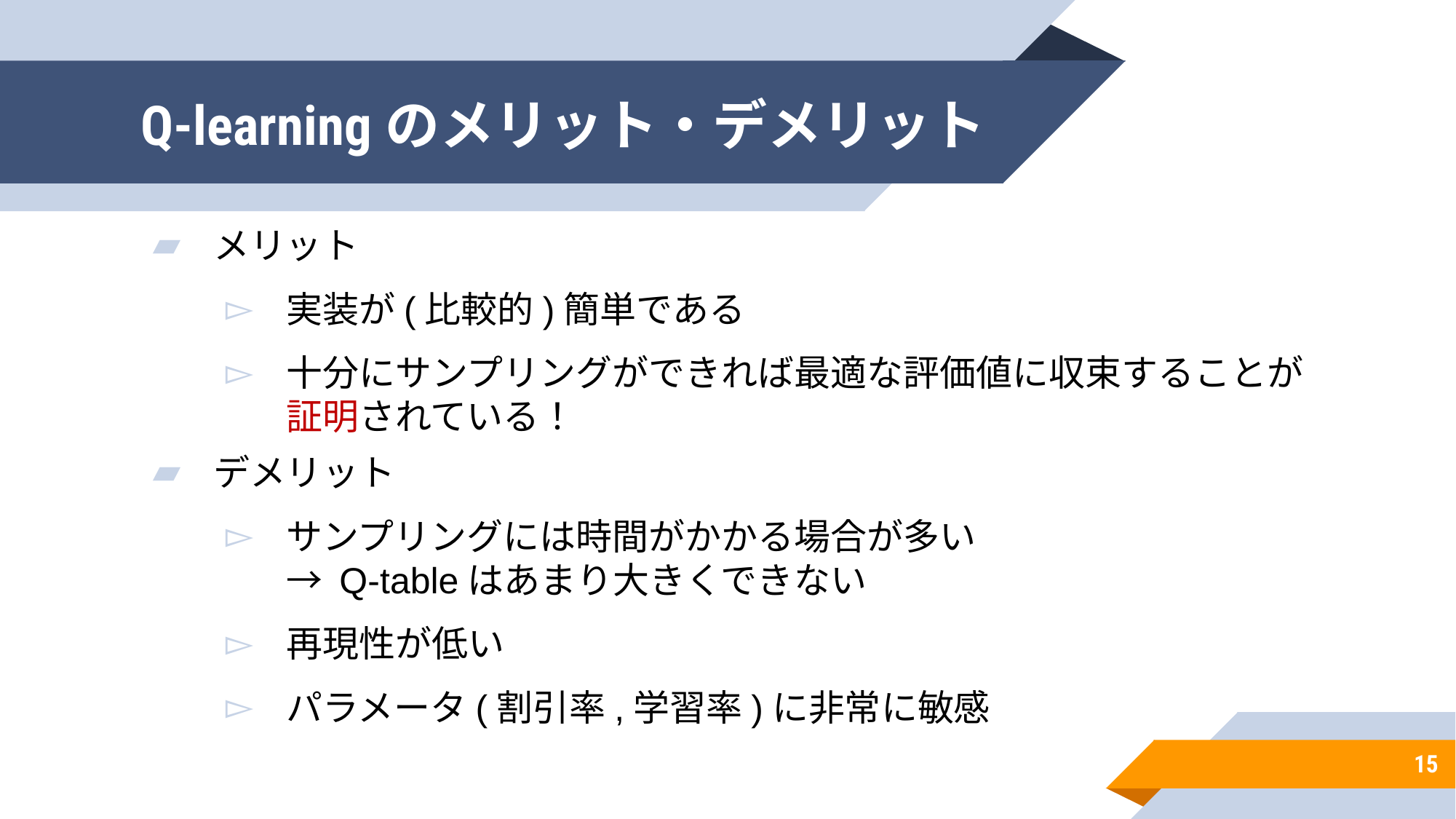

# Q-learningのメリット・デメリット
メリット
実装が(比較的)簡単である
十分にサンプリングができれば最適な評価値に収束することが
証明されている！
デメリット
サンプリングには時間がかかる場合が多い
→ Q-tableはあまり大きくできない
再現性が低い
パラメータ(割引率,学習率)に非常に敏感

15